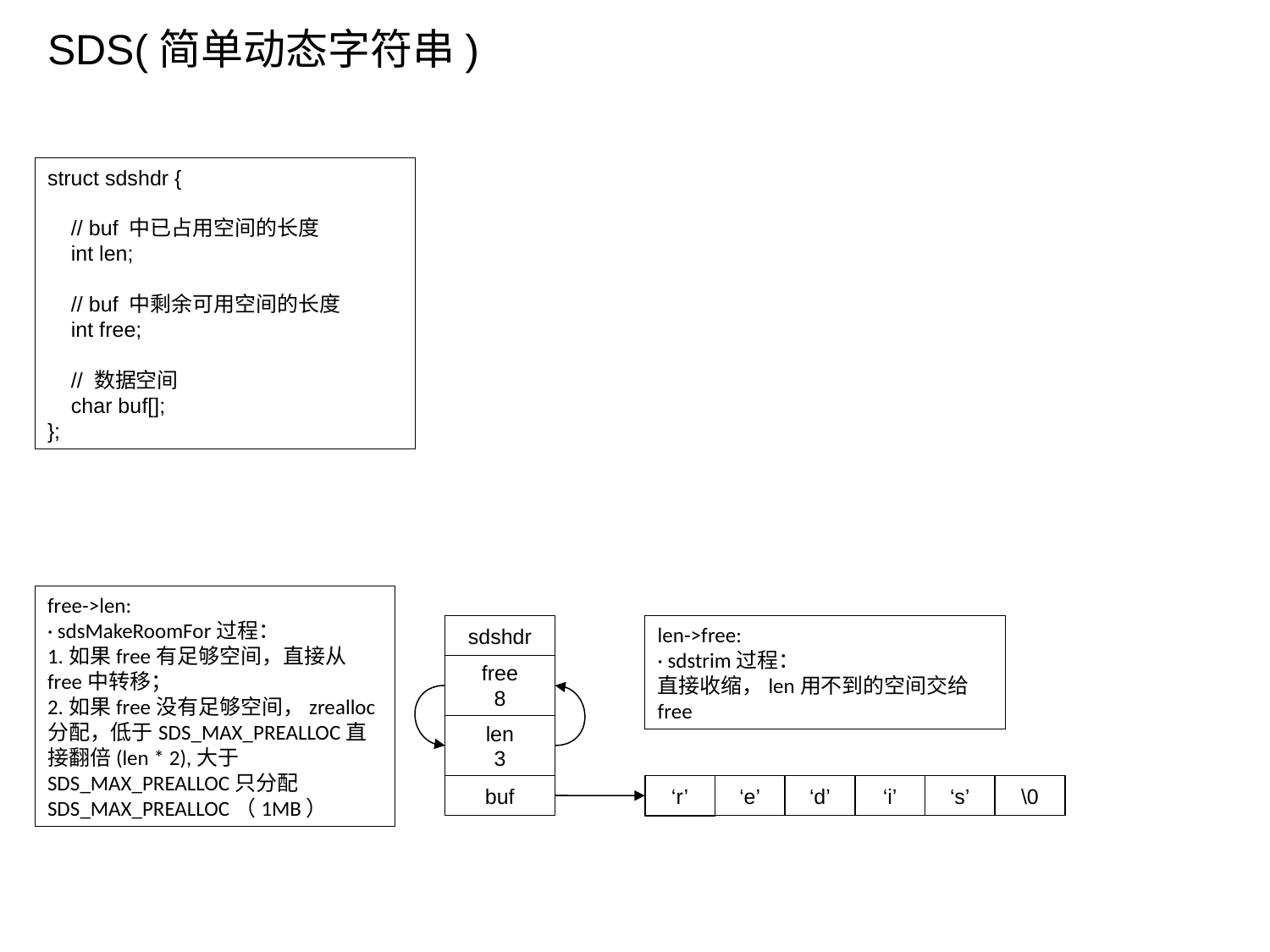

SDS(简单动态字符串)
struct sdshdr {

    // buf 中已占用空间的长度
    int len;

    // buf 中剩余可用空间的长度
    int free;

    // 数据空间
    char buf[];
};
free->len:
· sdsMakeRoomFor过程：
1.如果free有足够空间，直接从free中转移；
2.如果free没有足够空间，zrealloc分配，低于SDS_MAX_PREALLOC直接翻倍(len * 2),大于SDS_MAX_PREALLOC只分配SDS_MAX_PREALLOC（1MB）
sdshdr
len->free:
· sdstrim过程：
直接收缩，len用不到的空间交给free
free
8
len
3
buf
‘r’
‘e’
‘d’
‘i’
\0
‘s’